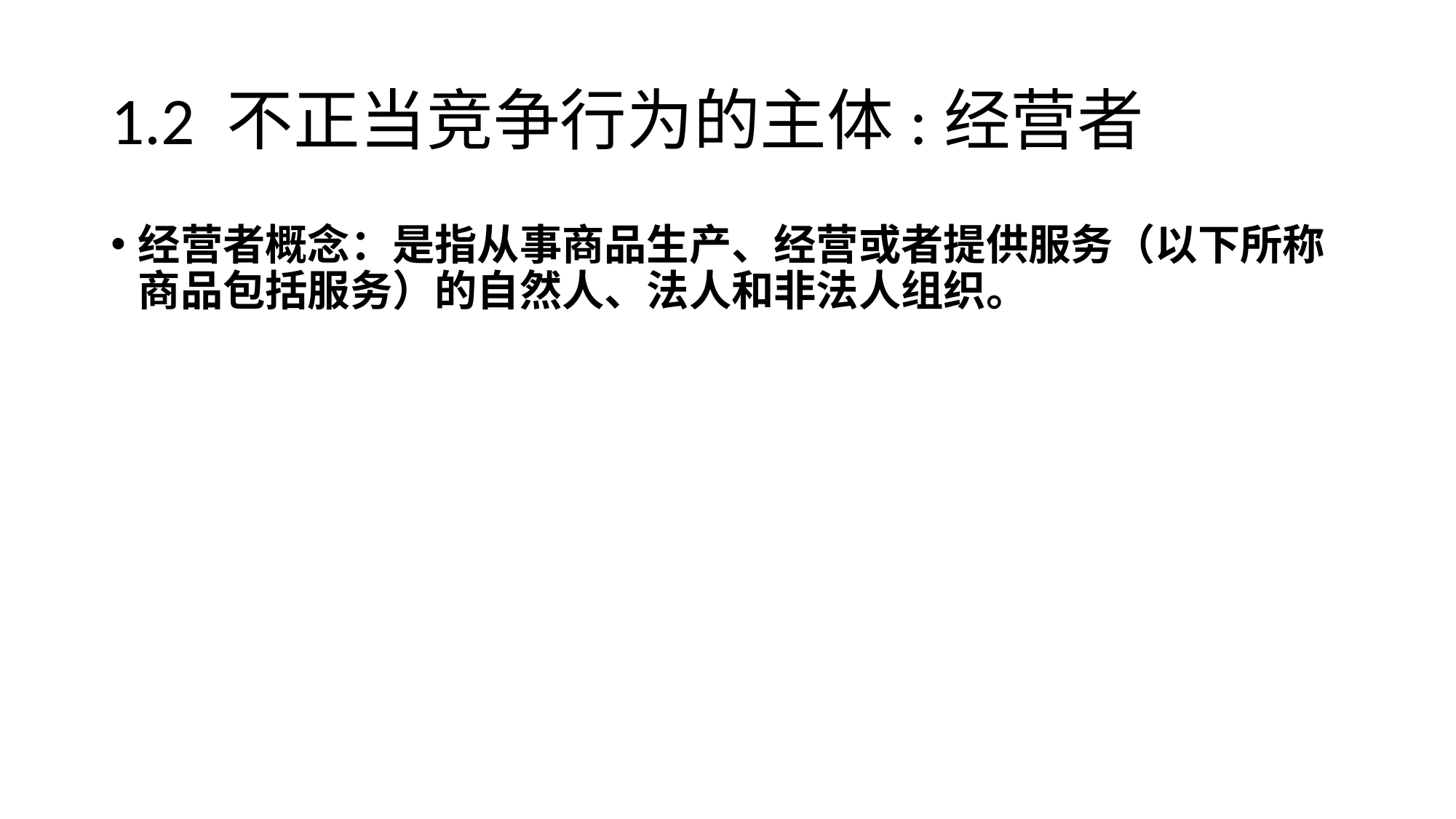

# 1.2 不正当竞争行为的主体:经营者
经营者概念：是指从事商品生产、经营或者提供服务（以下所称商品包括服务）的自然人、法人和非法人组织。